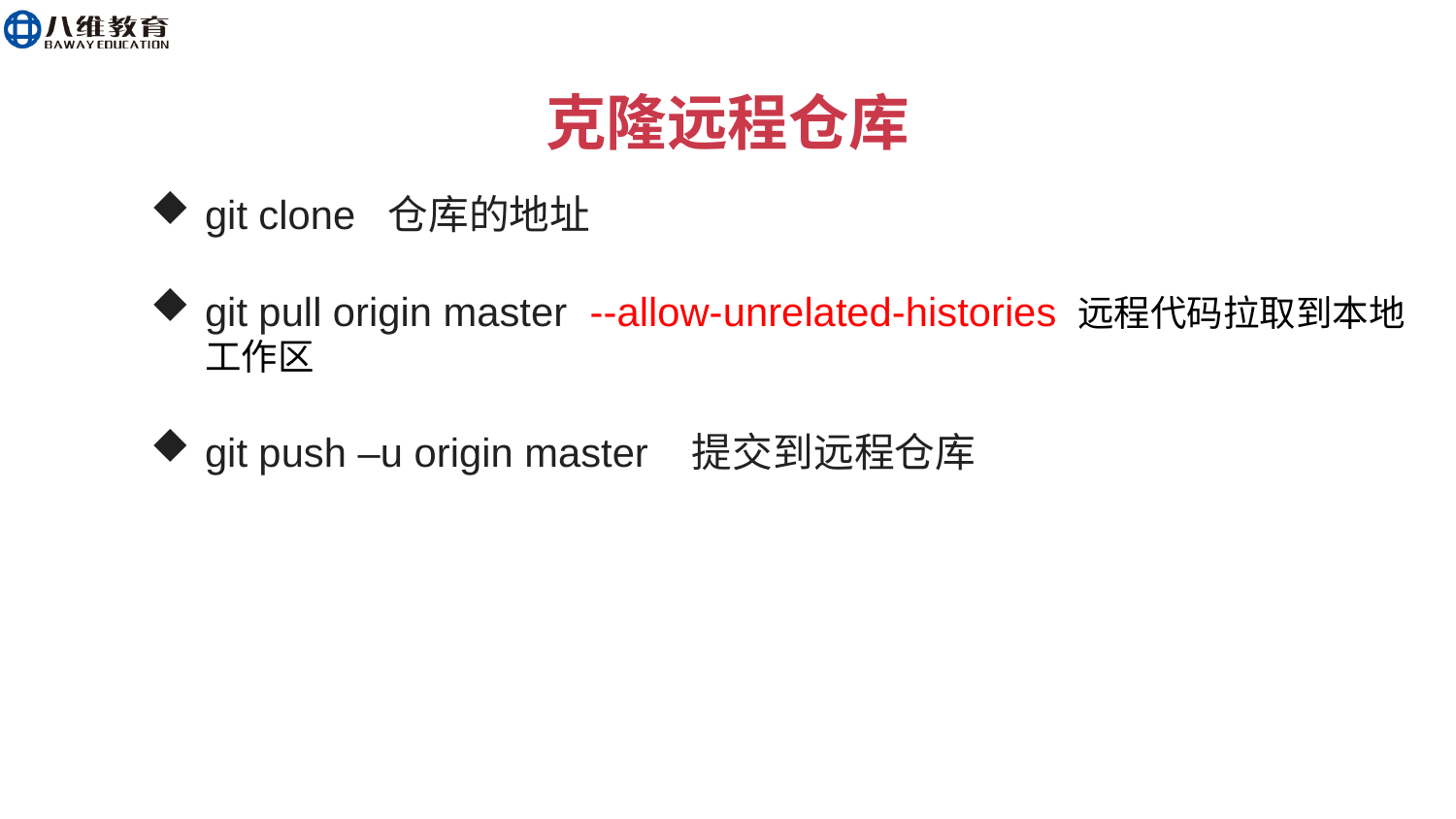

克隆远程仓库
git clone  仓库的地址

git pull origin master  --allow-unrelated-histories 远程代码拉取到本地工作区

git push –u origin master   提交到远程仓库